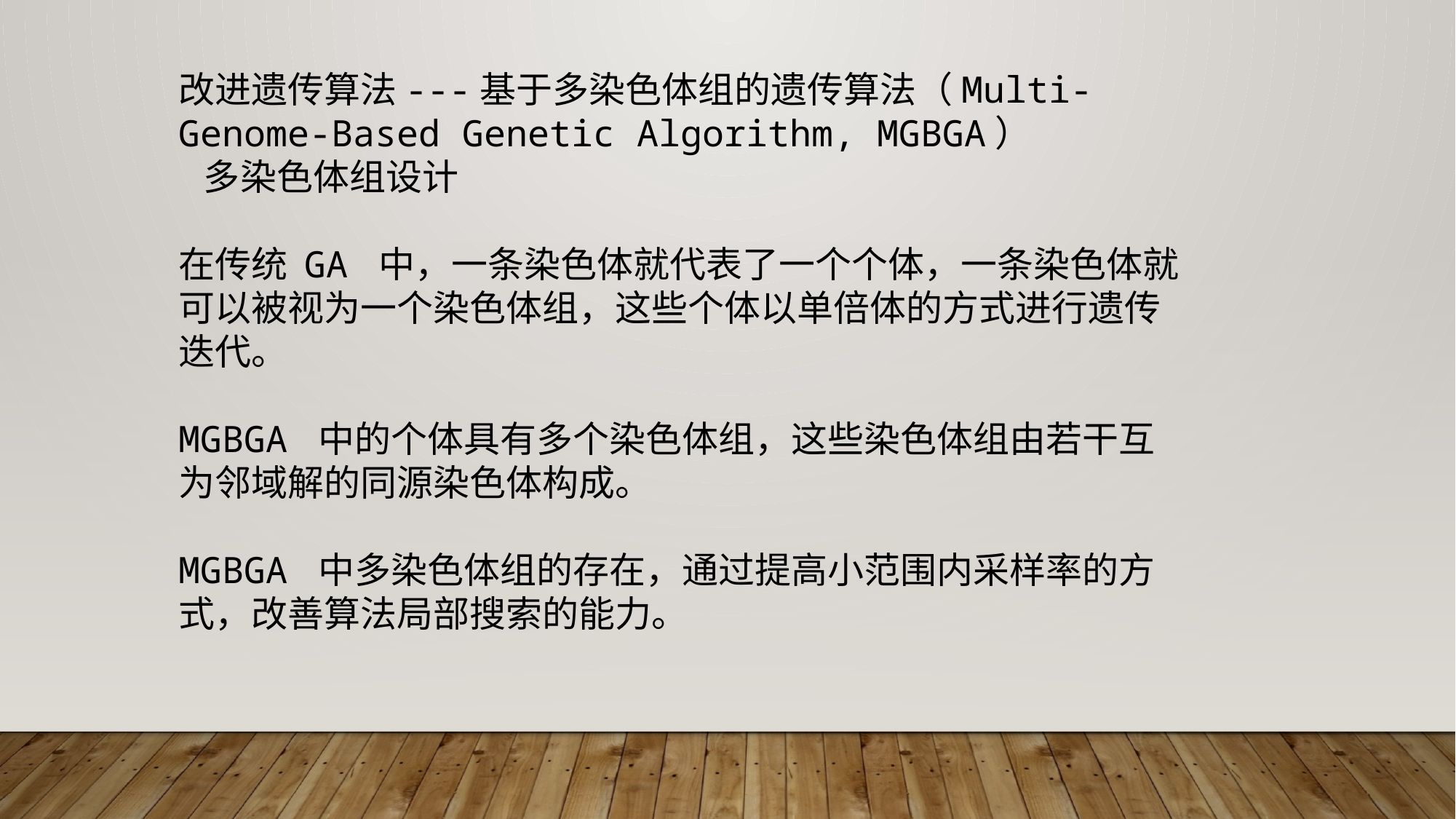

改进遗传算法---基于多染色体组的遗传算法（Multi-Genome-Based Genetic Algorithm, MGBGA）
  多染色体组设计

在传统 GA 中，一条染色体就代表了一个个体，一条染色体就可以被视为一个染色体组，这些个体以单倍体的方式进行遗传迭代。

MGBGA 中的个体具有多个染色体组，这些染色体组由若干互为邻域解的同源染色体构成。

MGBGA 中多染色体组的存在，通过提高小范围内采样率的方式，改善算法局部搜索的能力。